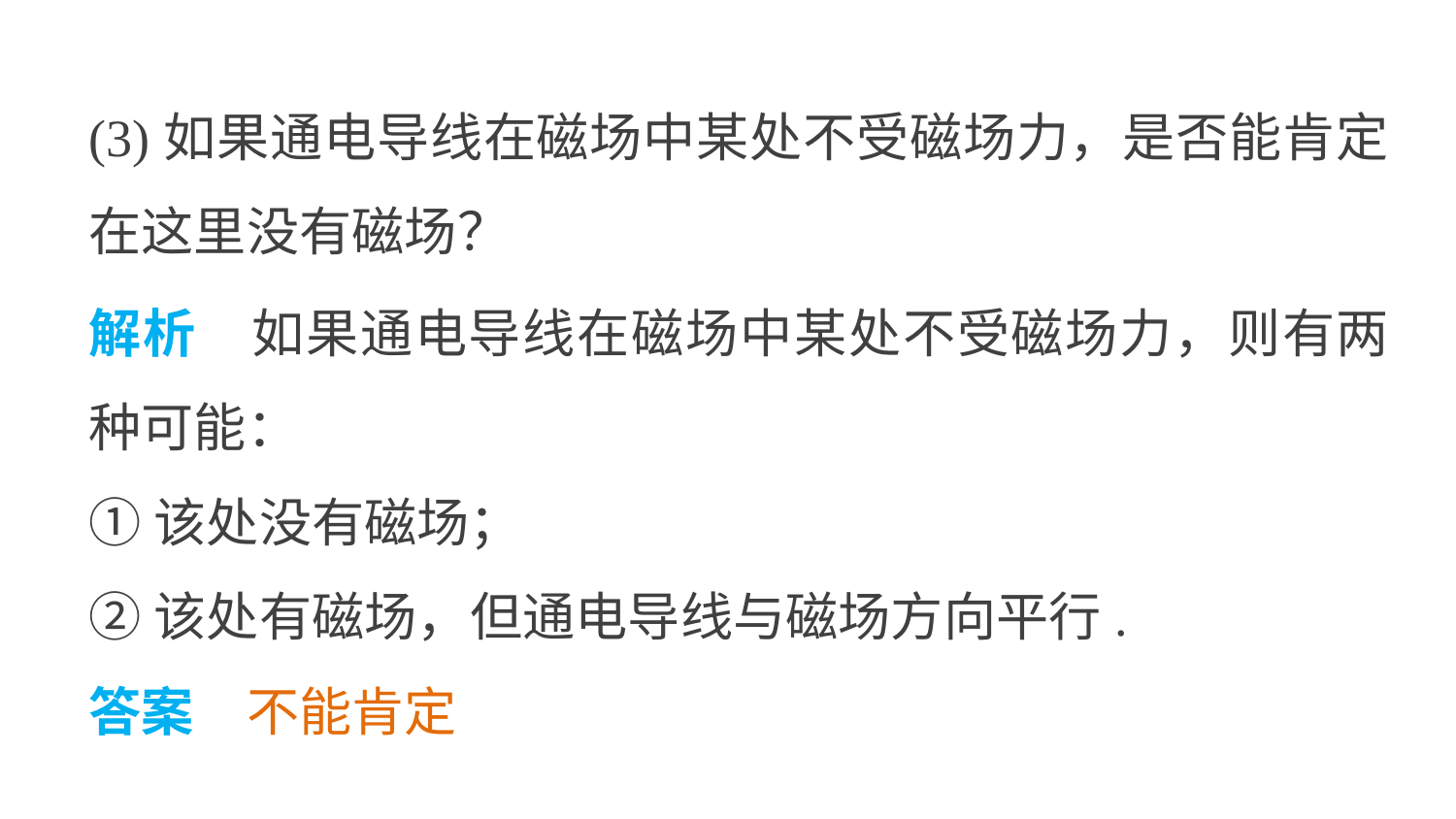

(3)如果通电导线在磁场中某处不受磁场力，是否能肯定在这里没有磁场？
解析　如果通电导线在磁场中某处不受磁场力，则有两种可能：
①该处没有磁场；
②该处有磁场，但通电导线与磁场方向平行.
答案　不能肯定